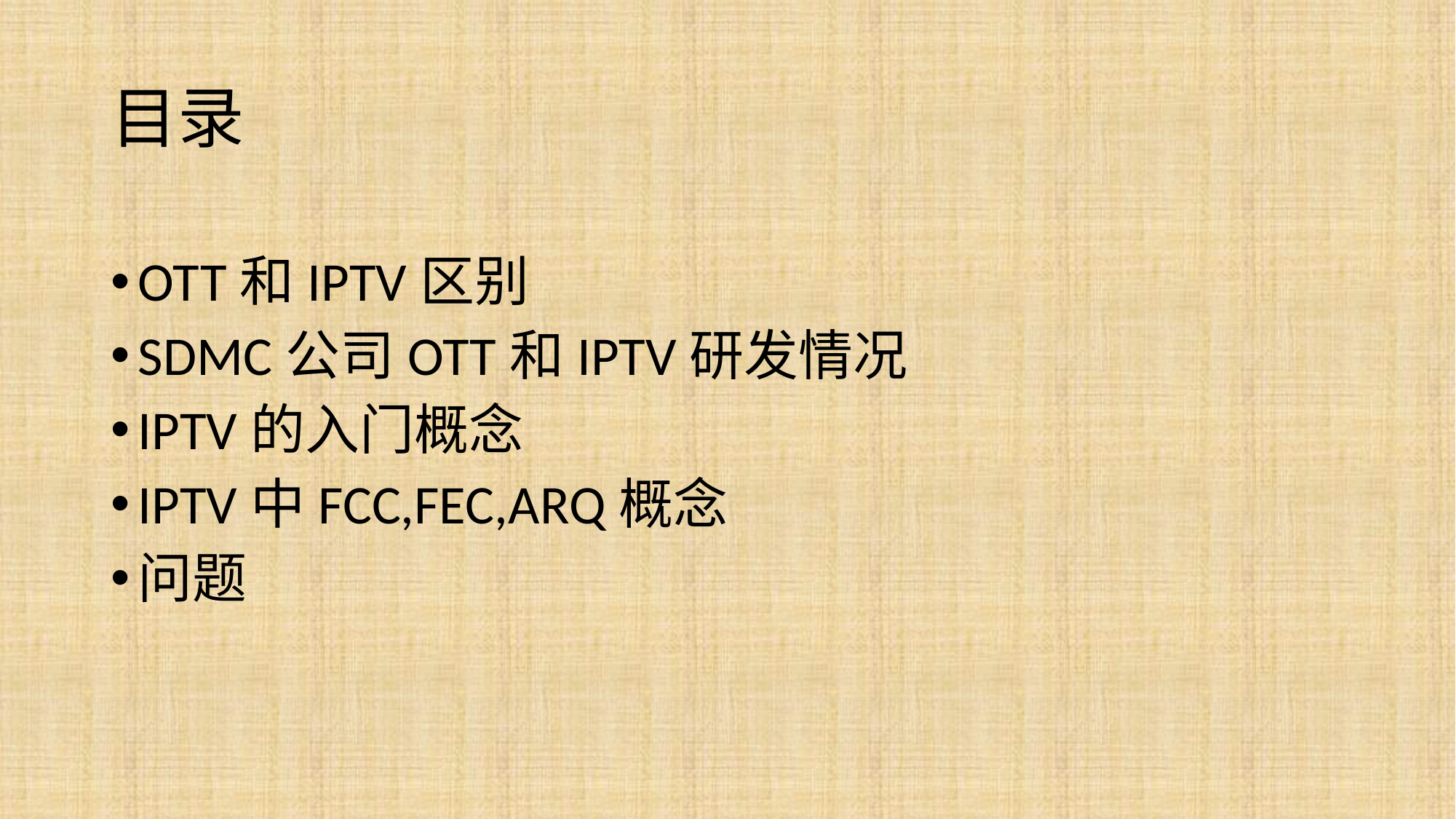

# 目录
OTT和IPTV区别
SDMC公司OTT和IPTV研发情况
IPTV的入门概念
IPTV中FCC,FEC,ARQ概念
问题